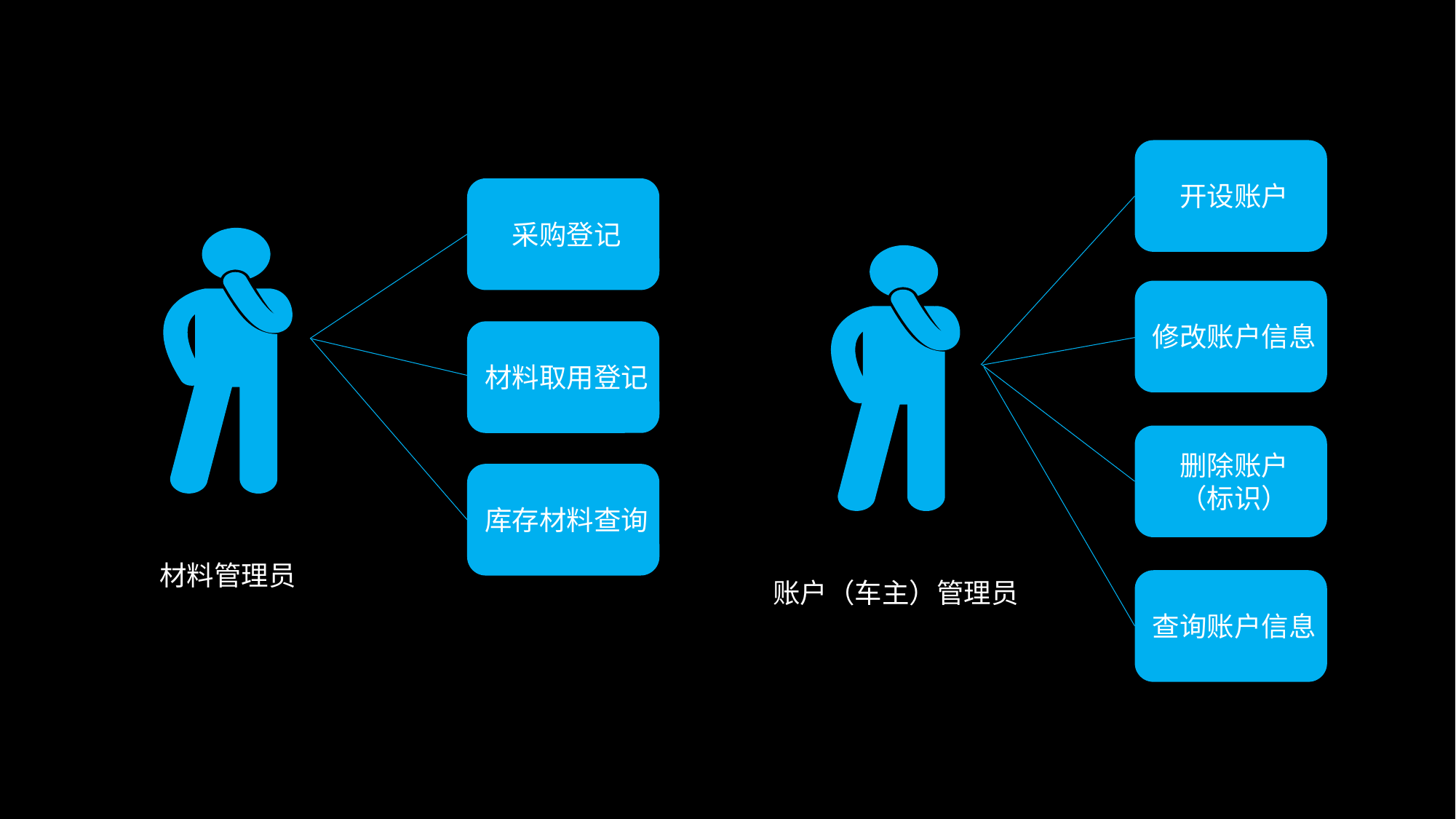

开设账户

修改账户信息
账户（车主）管理员

采购登记

材料取用登记
材料管理员

删除账户
（标识）

库存材料查询

查询账户信息